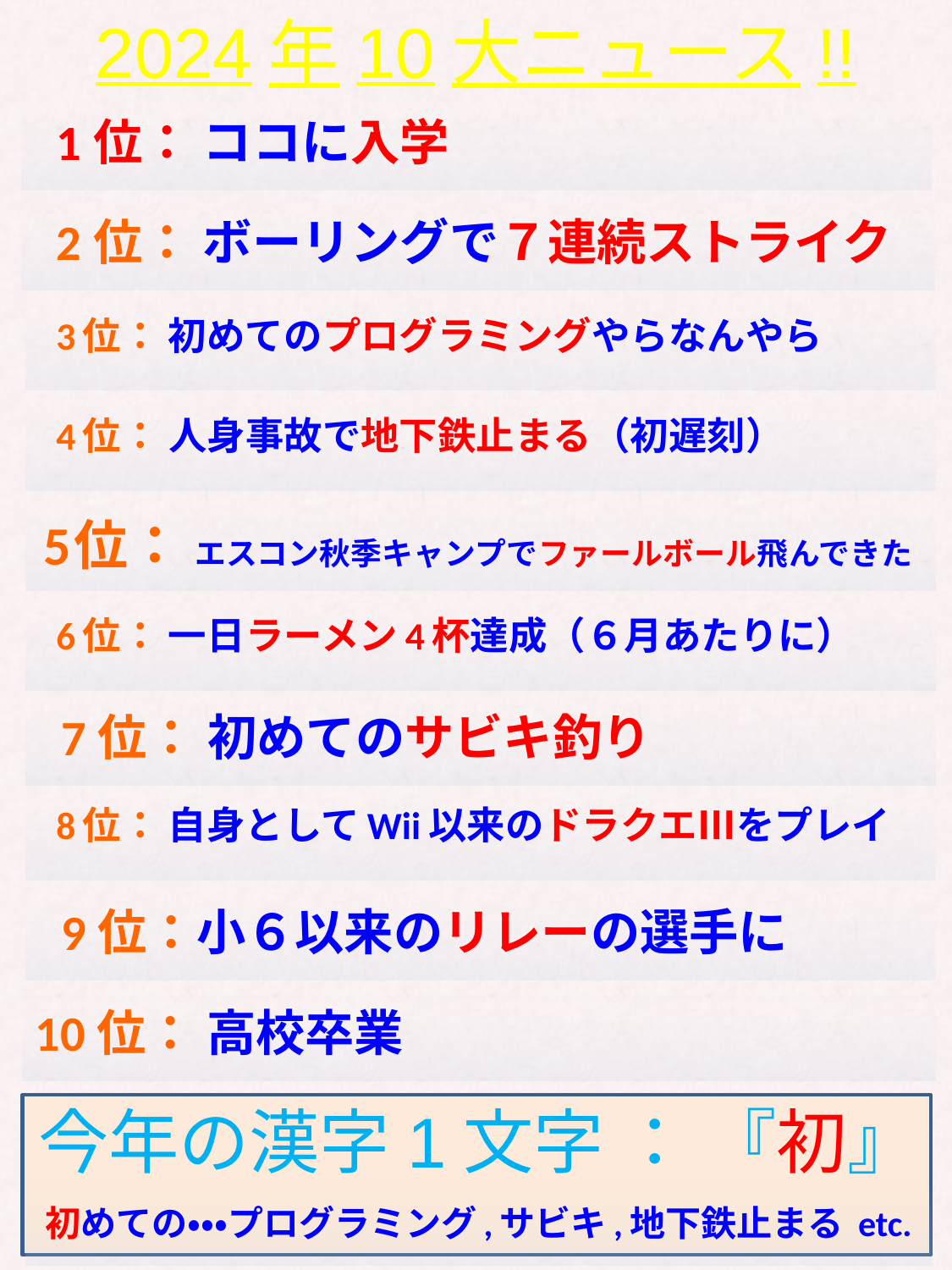

# 2024年10大ニュース!!
  1位： ココに入学
  2位： ボーリングで７連続ストライク
  3位： 初めてのプログラミングやらなんやら
  4位： 人身事故で地下鉄止まる（初遅刻）
  5位： エスコン秋季キャンプでファールボール飛んできた
  6位： 一日ラーメン4杯達成（６月あたりに）
  7位： 初めてのサビキ釣り
  8位： 自身としてWii以来のドラクエⅢをプレイ
  9位：小６以来のリレーの選手に
10位： 高校卒業
今年の漢字1文字 ： 『初』

初めての・・・プログラミング,サビキ,地下鉄止まる etc.